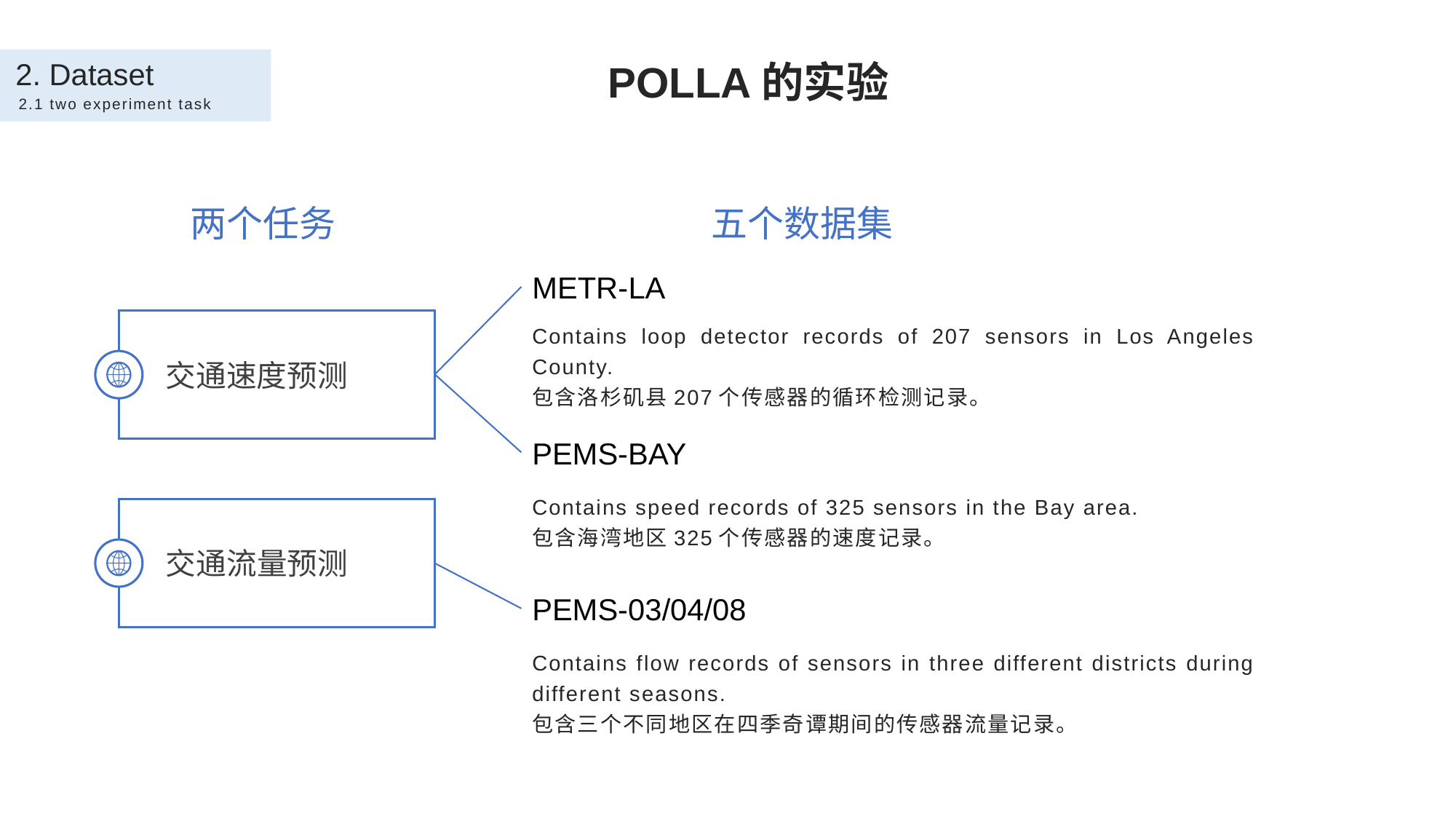

2. Dataset
2.1 two experiment task
POLLA的实验
两个任务
五个数据集
METR-LA

Contains loop detector records of 207 sensors in Los Angeles County.
包含洛杉矶县207个传感器的循环检测记录。
交通速度预测

PEMS-BAY
Contains speed records of 325 sensors in the Bay area.
包含海湾地区325个传感器的速度记录。

交通流量预测

PEMS-03/04/08
Contains flow records of sensors in three different districts during different seasons.
包含三个不同地区在四季奇谭期间的传感器流量记录。